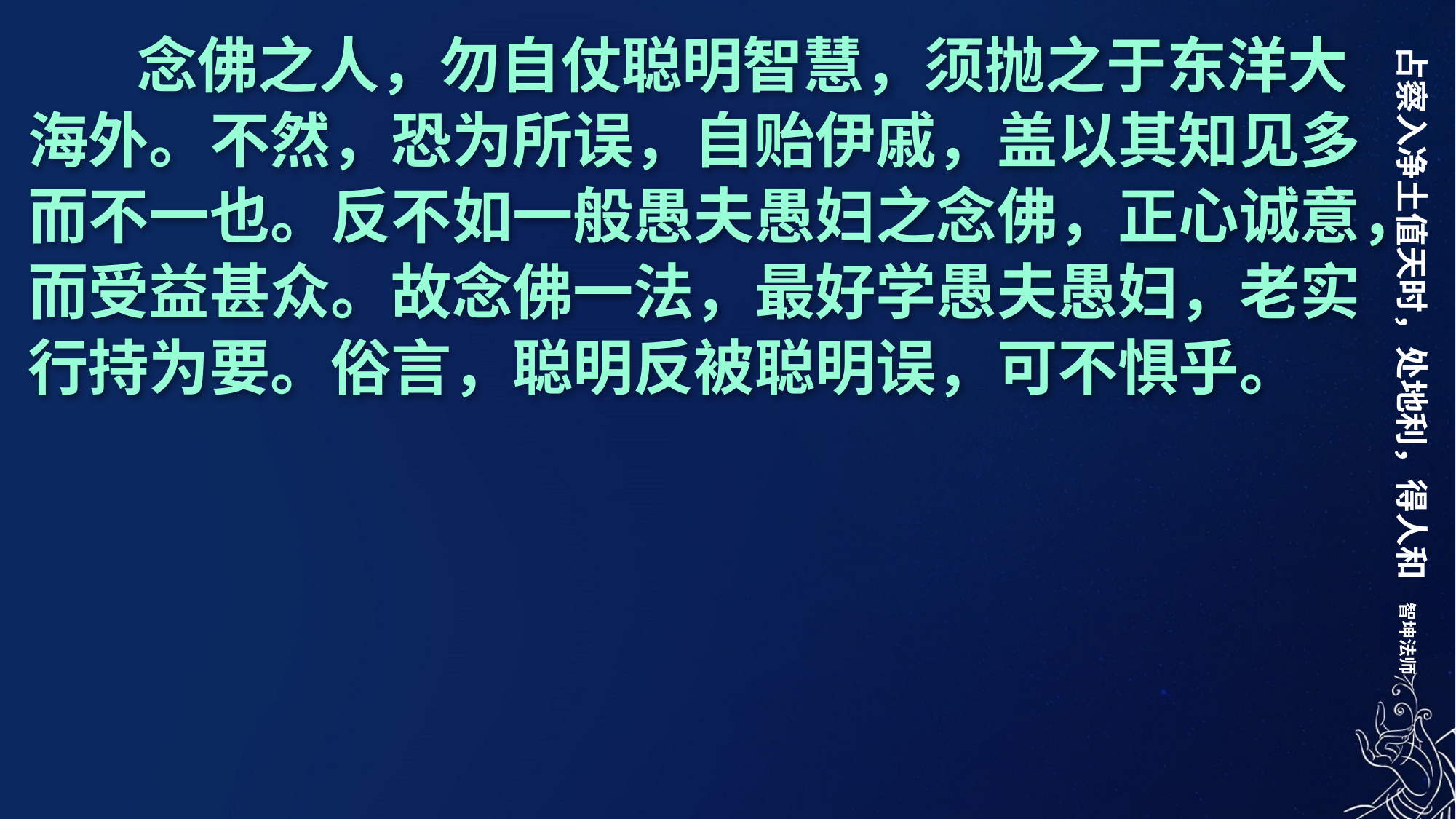

念佛之人，勿自仗聪明智慧，须抛之于东洋大海外。不然，恐为所误，自贻伊戚，盖以其知见多而不一也。反不如一般愚夫愚妇之念佛，正心诚意，而受益甚众。故念佛一法，最好学愚夫愚妇，老实行持为要。俗言，聪明反被聪明误，可不惧乎。